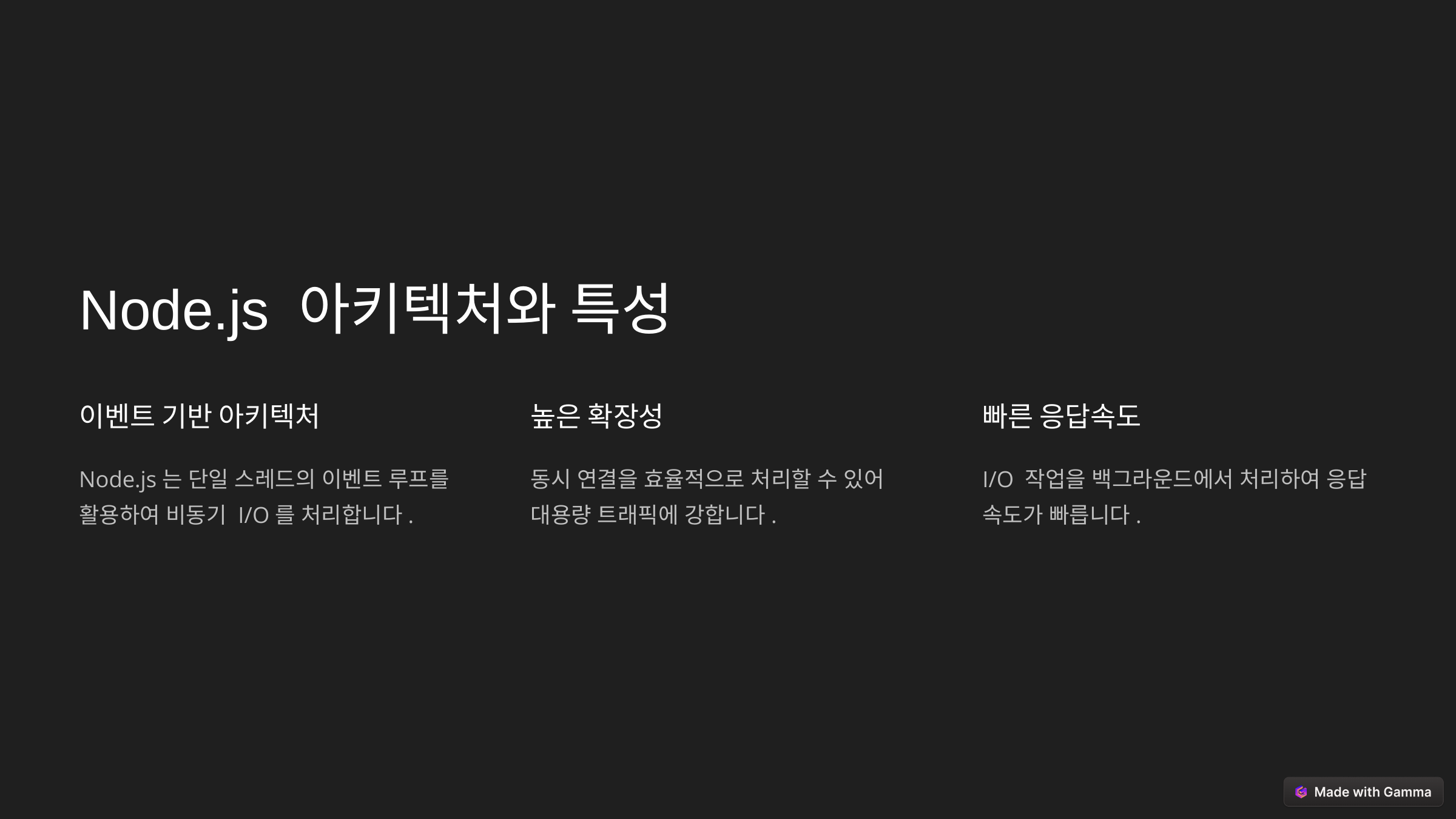

Node.js 아키텍처와 특성
이벤트 기반 아키텍처
높은 확장성
빠른 응답속도
Node.js는 단일 스레드의 이벤트 루프를 활용하여 비동기 I/O를 처리합니다.
동시 연결을 효율적으로 처리할 수 있어 대용량 트래픽에 강합니다.
I/O 작업을 백그라운드에서 처리하여 응답 속도가 빠릅니다.